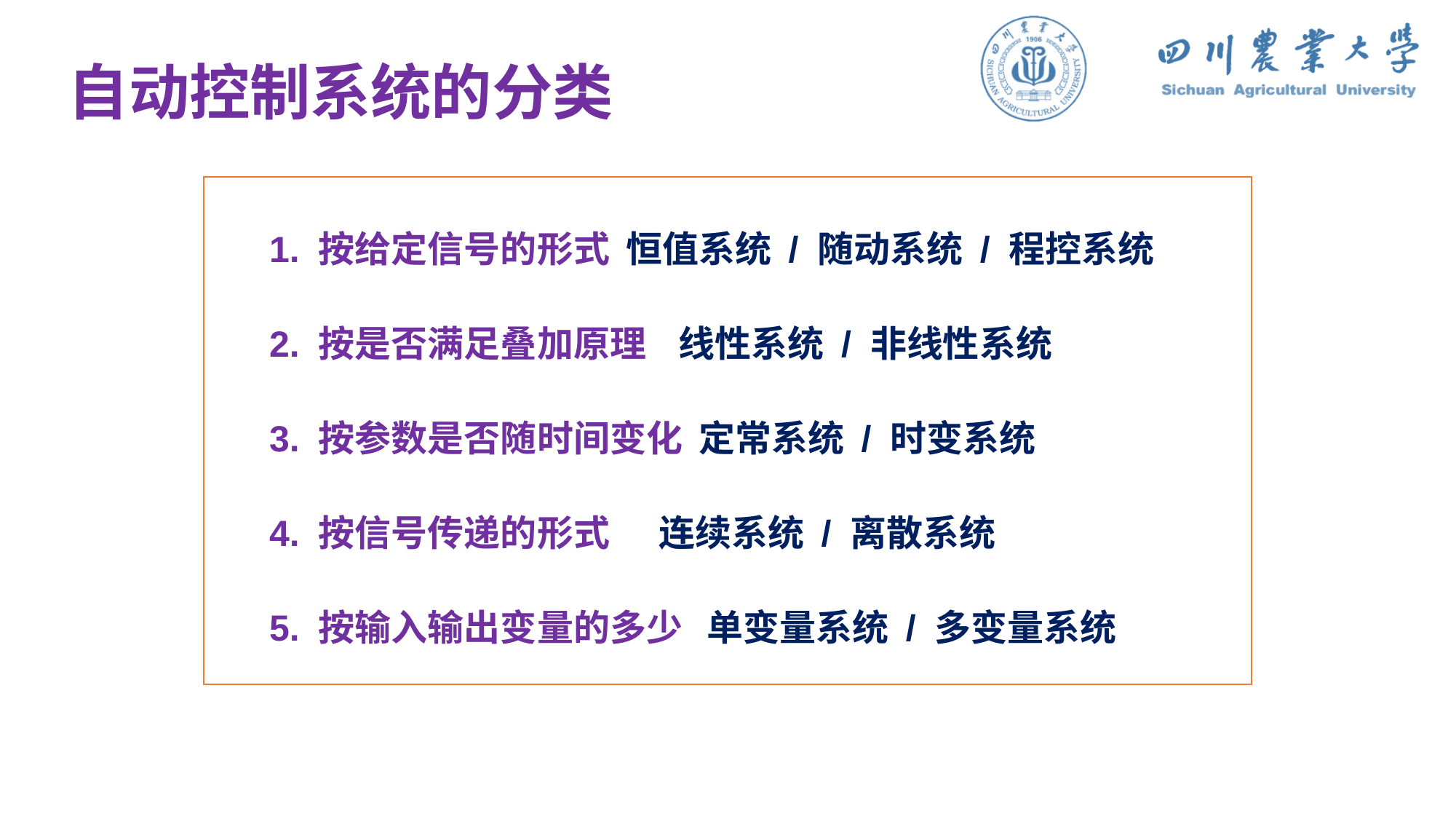

# 自动控制系统的分类
1. 按给定信号的形式  恒值系统 / 随动系统 / 程控系统
2. 按是否满足叠加原理    线性系统 / 非线性系统
3. 按参数是否随时间变化  定常系统 / 时变系统
4. 按信号传递的形式      连续系统 / 离散系统
5. 按输入输出变量的多少   单变量系统 / 多变量系统